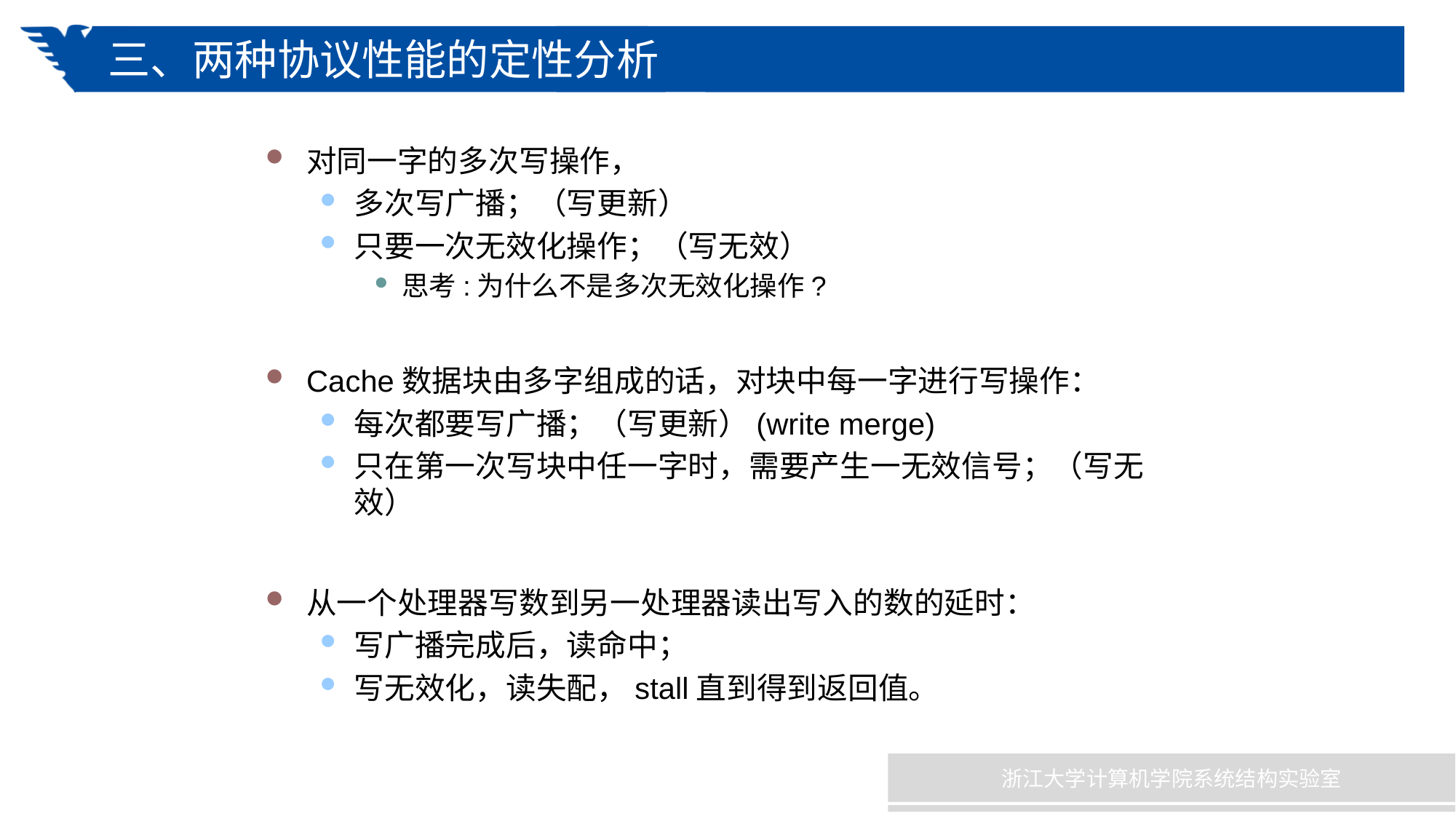

# 三、两种协议性能的定性分析
对同一字的多次写操作，
多次写广播；（写更新）
只要一次无效化操作；（写无效）
思考:为什么不是多次无效化操作?

Cache数据块由多字组成的话，对块中每一字进行写操作：
每次都要写广播；（写更新）(write merge)
只在第一次写块中任一字时，需要产生一无效信号；（写无效）

从一个处理器写数到另一处理器读出写入的数的延时：
写广播完成后，读命中；
写无效化，读失配，stall直到得到返回值。